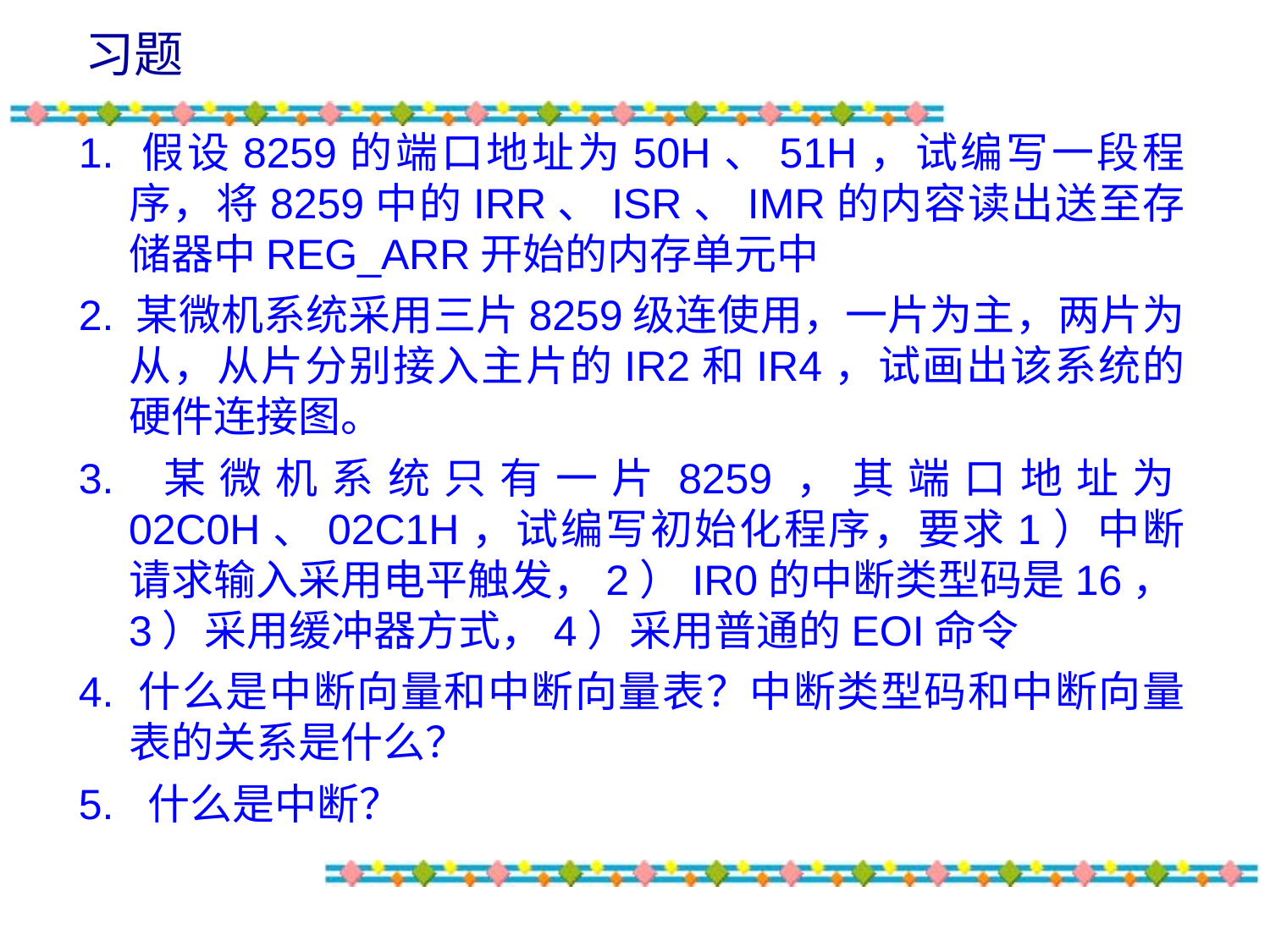

习题
1. 假设8259的端口地址为50H、51H，试编写一段程序，将8259中的IRR、ISR、IMR的内容读出送至存储器中REG_ARR开始的内存单元中
2. 某微机系统采用三片8259级连使用，一片为主，两片为从，从片分别接入主片的IR2和IR4，试画出该系统的硬件连接图。
3. 某微机系统只有一片8259，其端口地址为02C0H、02C1H，试编写初始化程序，要求1）中断请求输入采用电平触发，2）IR0的中断类型码是16，3）采用缓冲器方式，4）采用普通的EOI命令
4. 什么是中断向量和中断向量表？中断类型码和中断向量表的关系是什么？
5.  什么是中断？